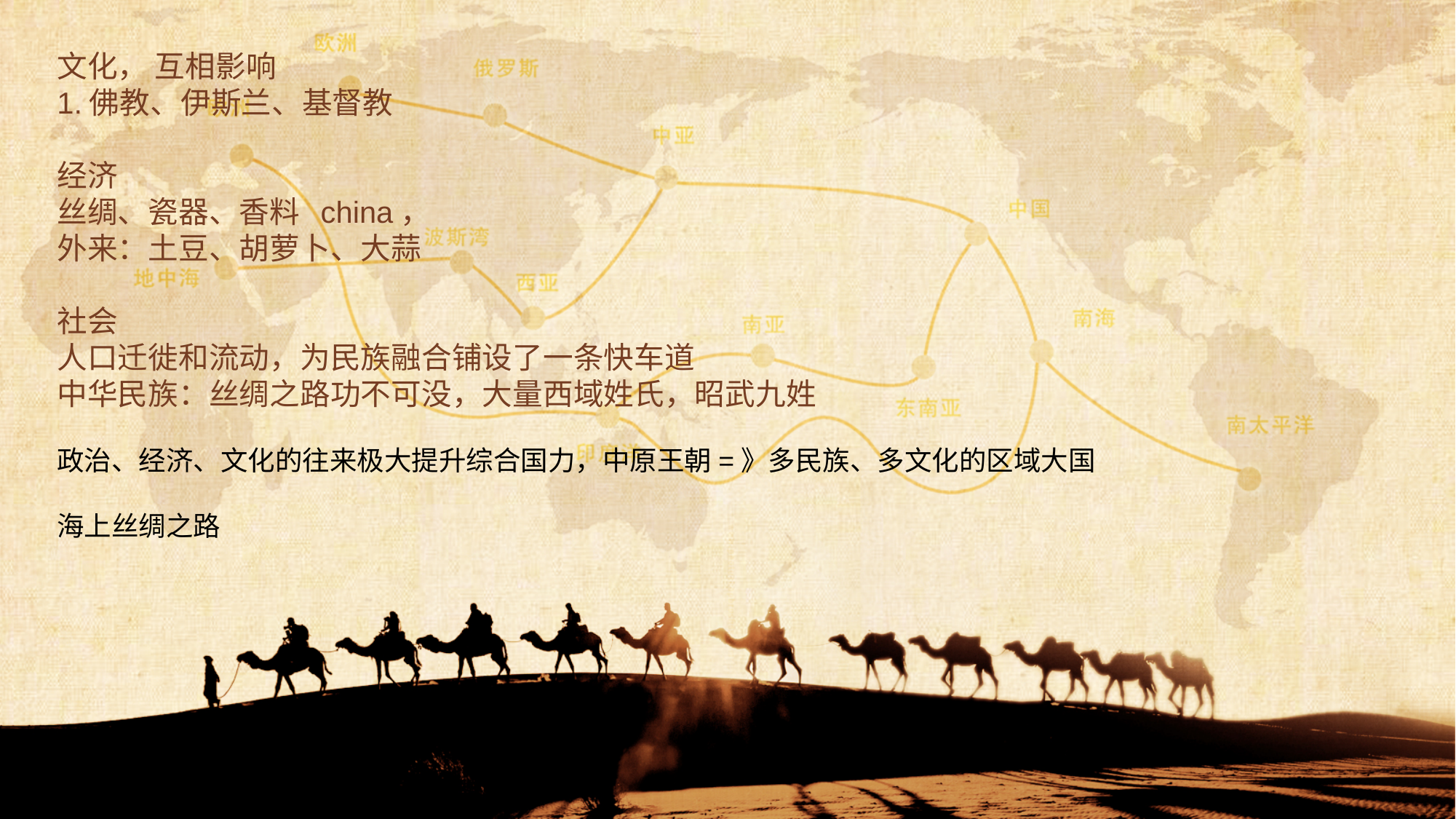

文化， 互相影响
1.佛教、伊斯兰、基督教

经济
丝绸、瓷器、香料  china，
外来：土豆、胡萝卜、大蒜

社会
人口迁徙和流动，为民族融合铺设了一条快车道
中华民族：丝绸之路功不可没，大量西域姓氏，昭武九姓

政治、经济、文化的往来极大提升综合国力，中原王朝=》多民族、多文化的区域大国

海上丝绸之路